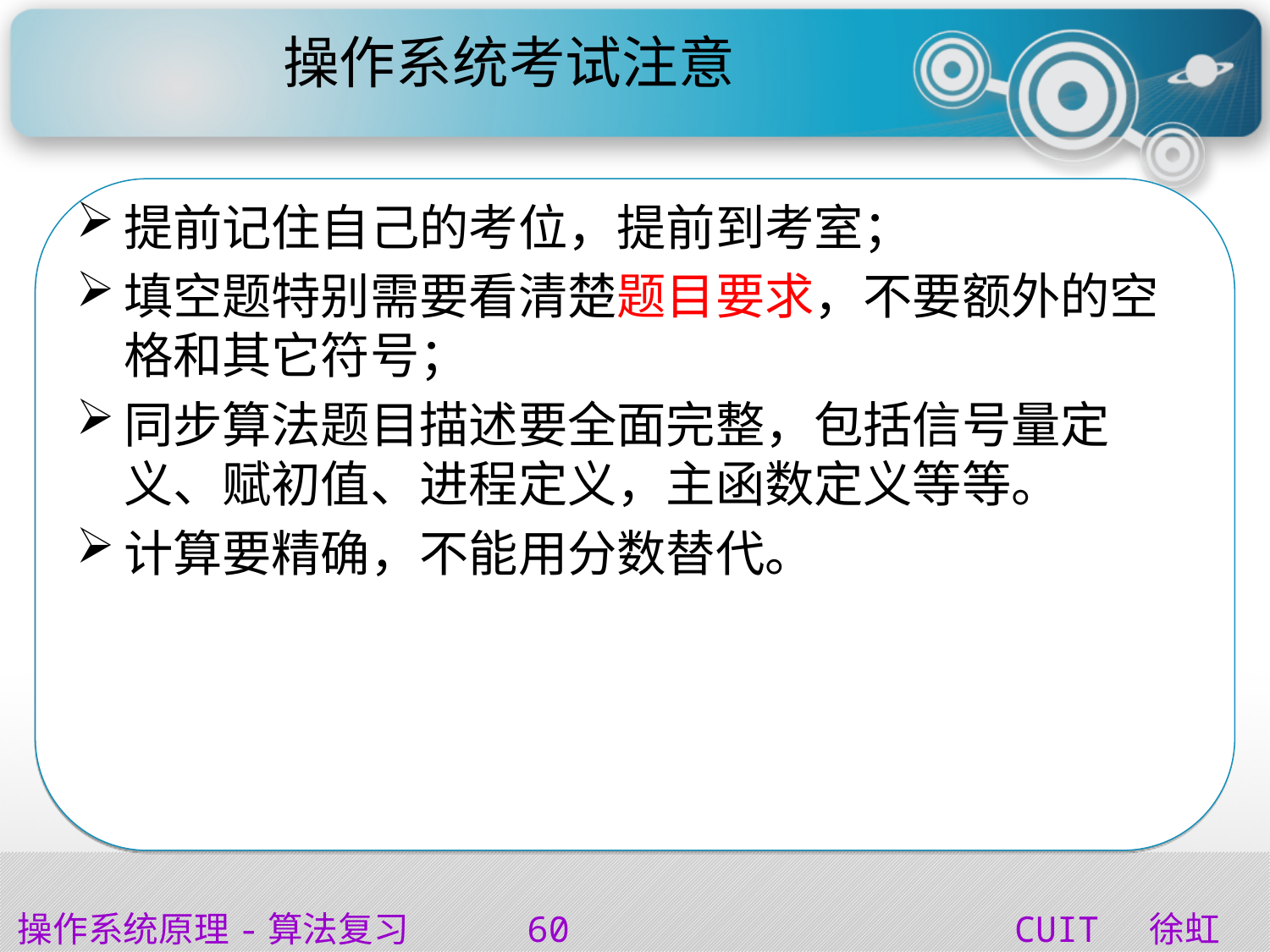

# 操作系统考试注意
提前记住自己的考位，提前到考室；
填空题特别需要看清楚题目要求，不要额外的空格和其它符号；
同步算法题目描述要全面完整，包括信号量定义、赋初值、进程定义，主函数定义等等。
计算要精确，不能用分数替代。